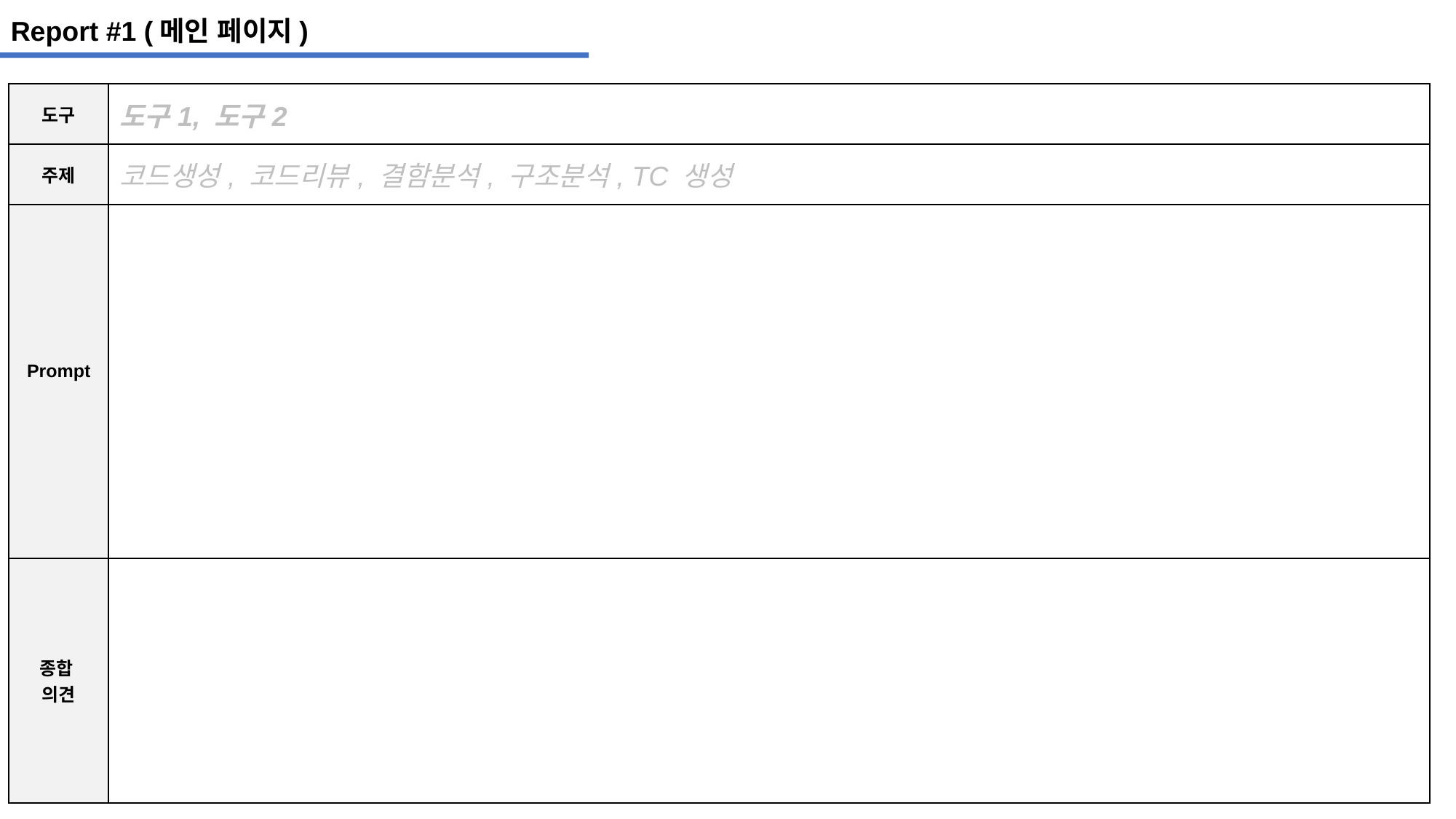

Report #1 (메인 페이지)

| 도구 | 도구1, 도구2 |
| --- | --- |
| 주제 | 코드생성, 코드리뷰, 결함분석, 구조분석, TC 생성 |
| Prompt |  |
| 종합 의견 |  |